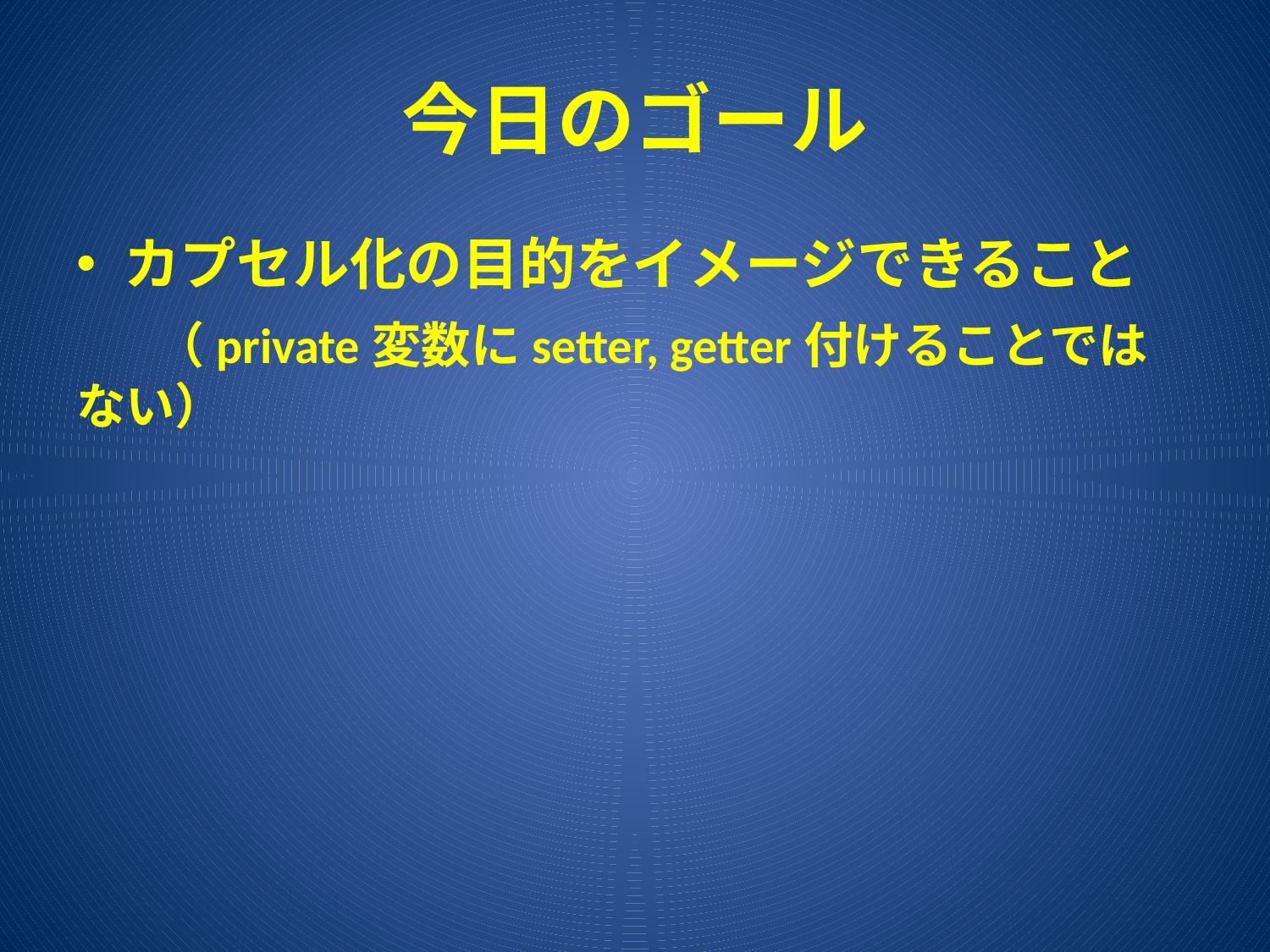

# 今日のゴール
カプセル化の目的をイメージできること
　  （private変数にsetter, getter付けることではない）